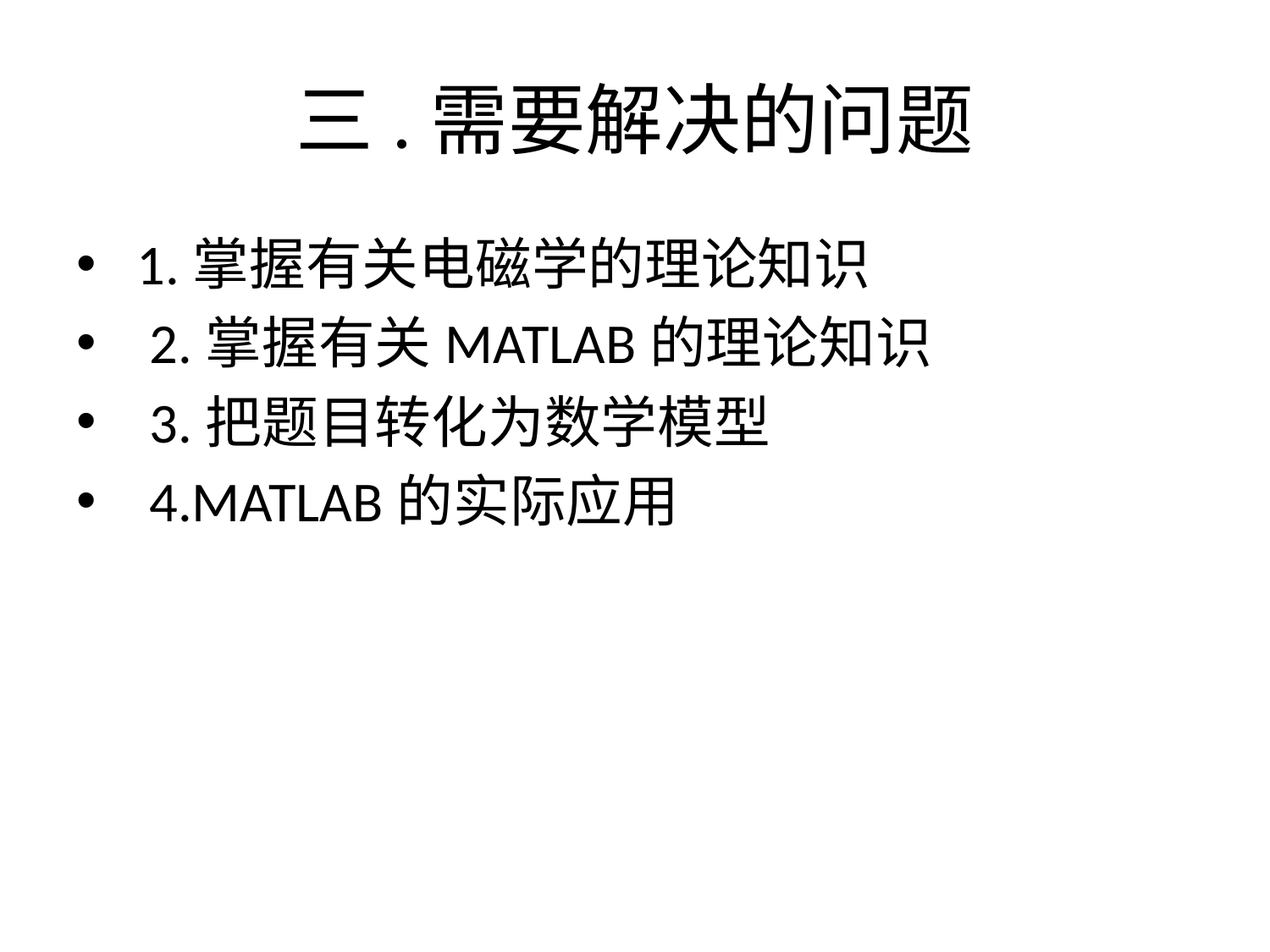

# 三.需要解决的问题
 1.掌握有关电磁学的理论知识
  2.掌握有关MATLAB的理论知识
  3.把题目转化为数学模型
  4.MATLAB的实际应用